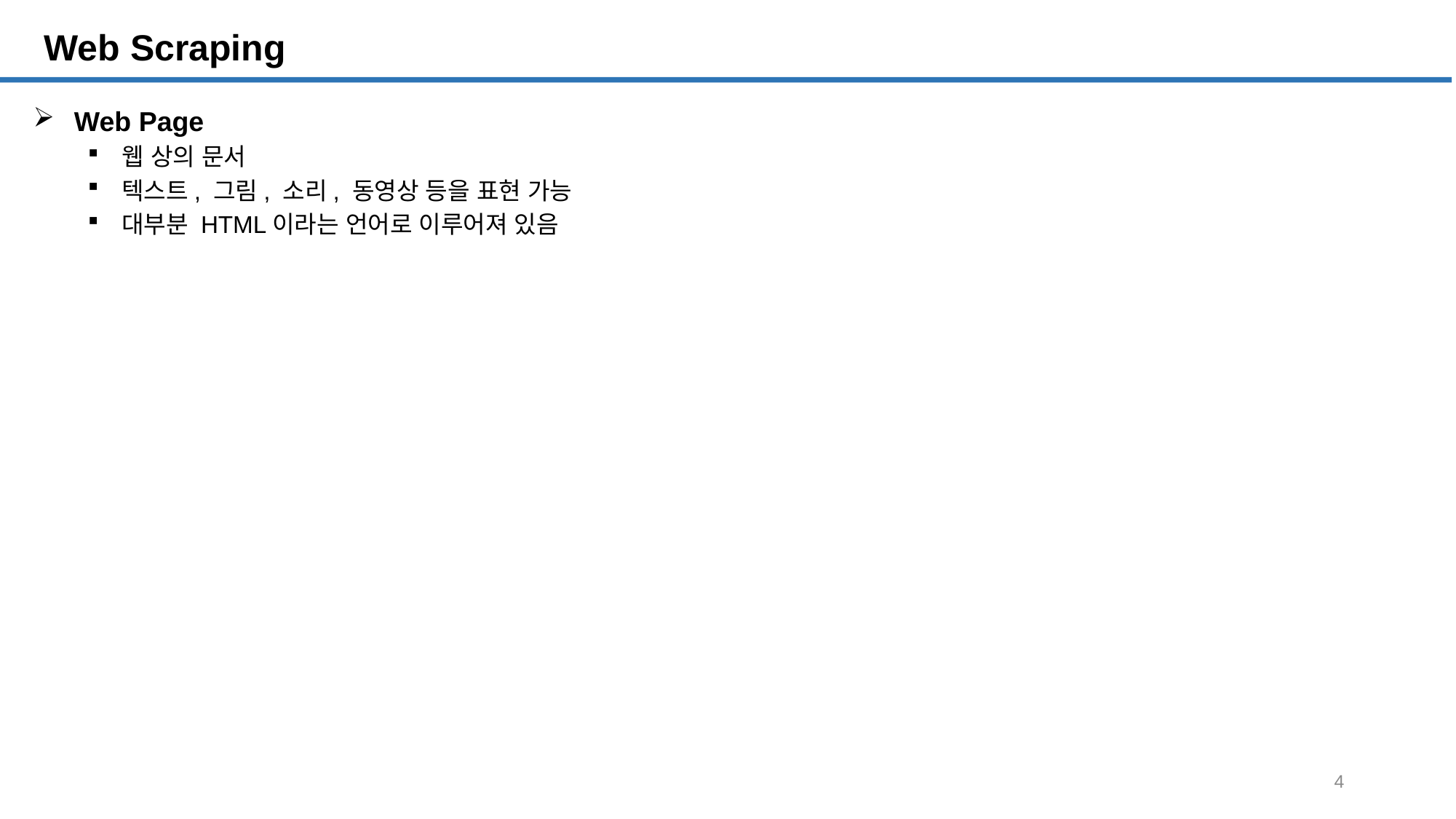

SQL 튜닝 개요
# Web Scraping

Web Page
웹 상의 문서
텍스트, 그림, 소리, 동영상 등을 표현 가능
대부분 HTML이라는 언어로 이루어져 있음
4